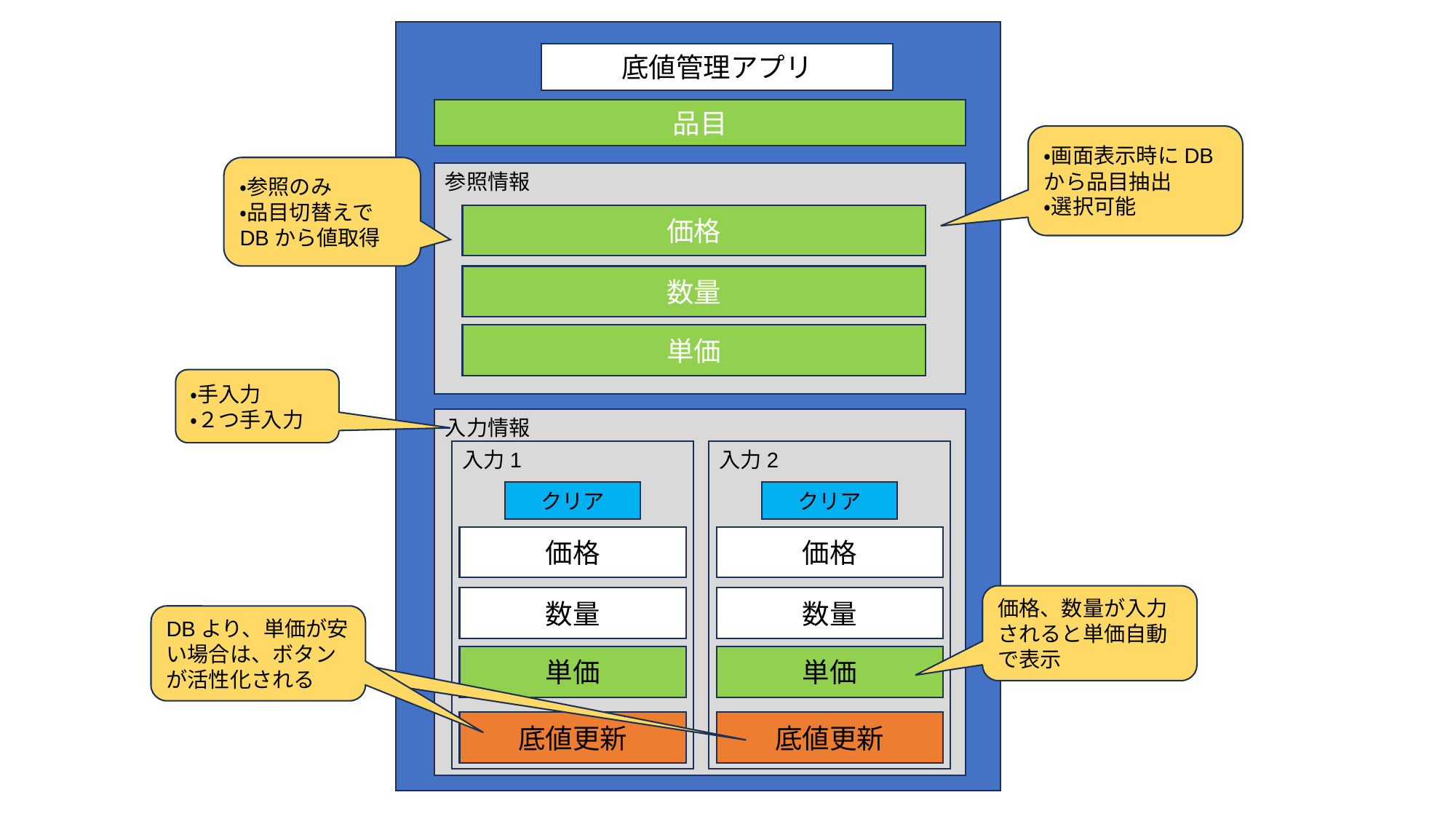

底値管理アプリ
品目
・画面表示時にDBから品目抽出
・選択可能
・参照のみ
・品目切替えでDBから値取得
参照情報
価格
数量
単価
・手入力
・２つ手入力
入力情報
入力1
入力2
クリア
クリア
価格
価格
価格、数量が入力されると単価自動で表示
数量
数量
DBより、単価が安い場合は、ボタンが活性化される

単価
単価
底値更新
底値更新